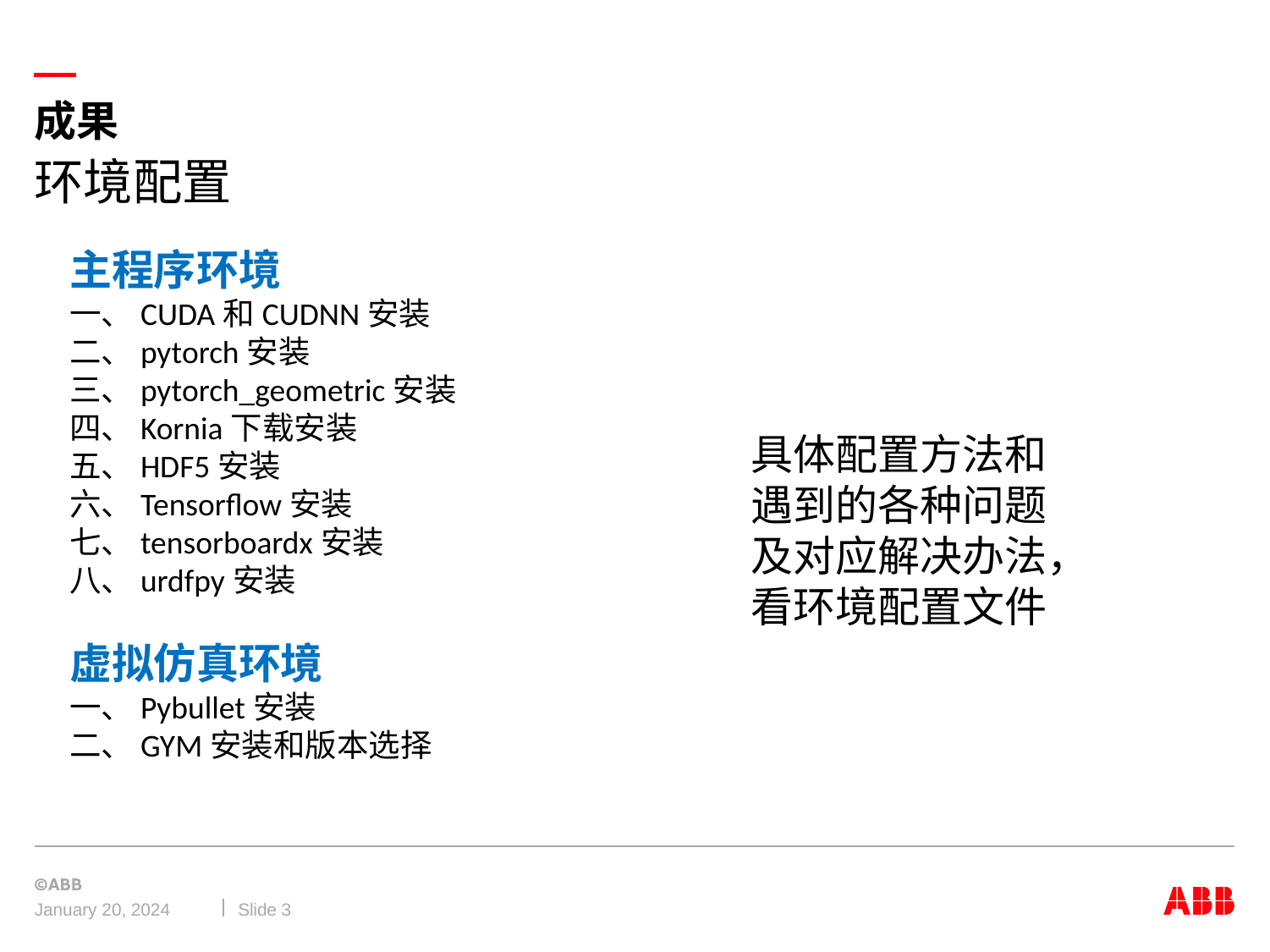

# 成果
环境配置

主程序环境
一、CUDA和CUDNN安装
二、pytorch安装
三、pytorch_geometric安装
四、Kornia下载安装
五、HDF5安装
六、Tensorflow安装
七、tensorboardx安装
八、urdfpy安装

虚拟仿真环境
一、Pybullet安装
二、GYM安装和版本选择

具体配置方法和遇到的各种问题及对应解决办法，看环境配置文件

Slide 3
January 20, 2024